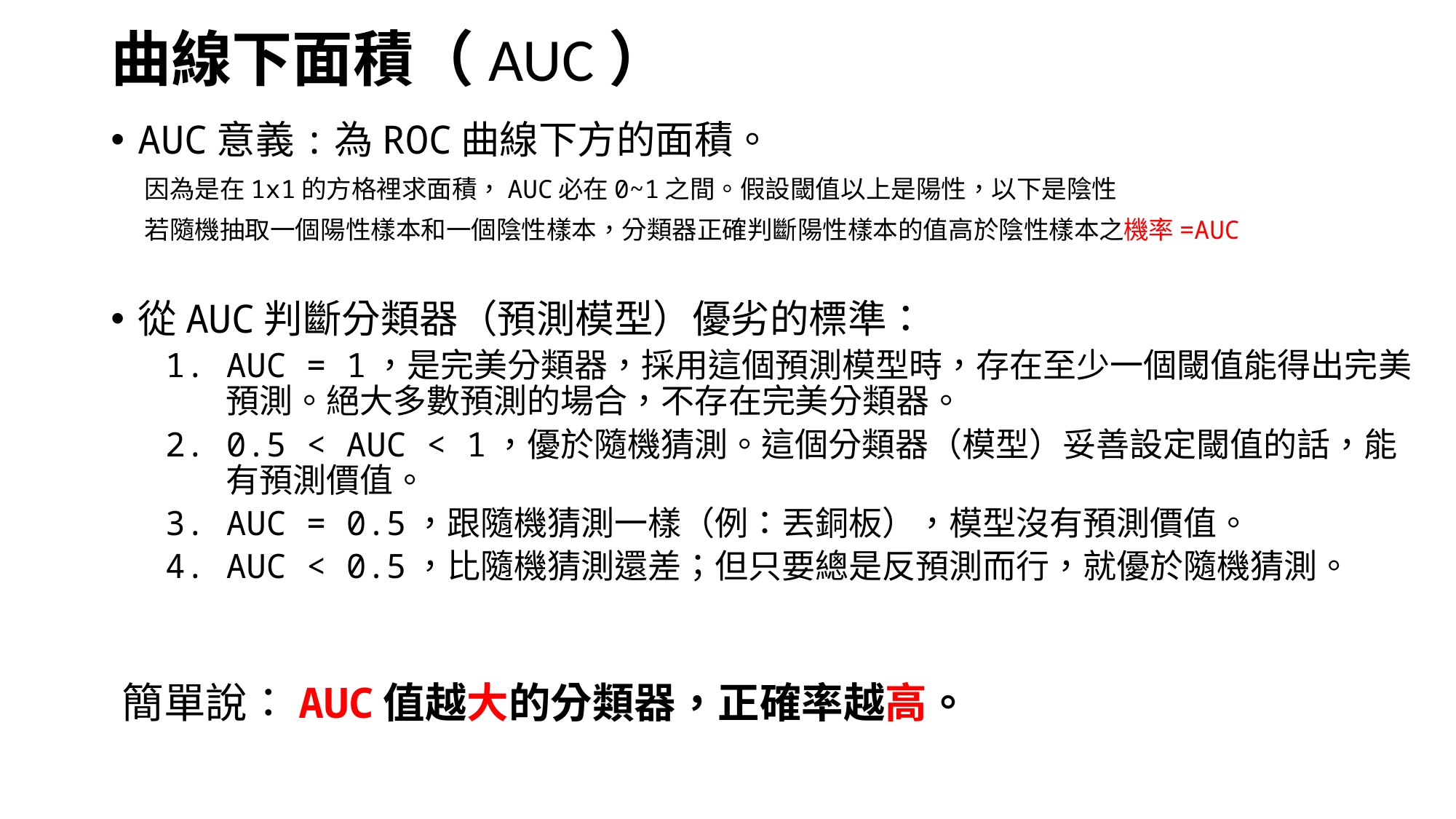

# 曲線下面積（AUC）
AUC意義:為ROC曲線下方的面積。
     因為是在1x1的方格裡求面積，AUC必在0~1之間。假設閾值以上是陽性，以下是陰性
     若隨機抽取一個陽性樣本和一個陰性樣本，分類器正確判斷陽性樣本的值高於陰性樣本之機率=AUC

從AUC判斷分類器（預測模型）優劣的標準：
AUC = 1，是完美分類器，採用這個預測模型時，存在至少一個閾值能得出完美預測。絕大多數預測的場合，不存在完美分類器。
0.5 < AUC < 1，優於隨機猜測。這個分類器（模型）妥善設定閾值的話，能有預測價值。
AUC = 0.5，跟隨機猜測一樣（例：丟銅板），模型沒有預測價值。
AUC < 0.5，比隨機猜測還差；但只要總是反預測而行，就優於隨機猜測。

 簡單說：AUC值越大的分類器，正確率越高。